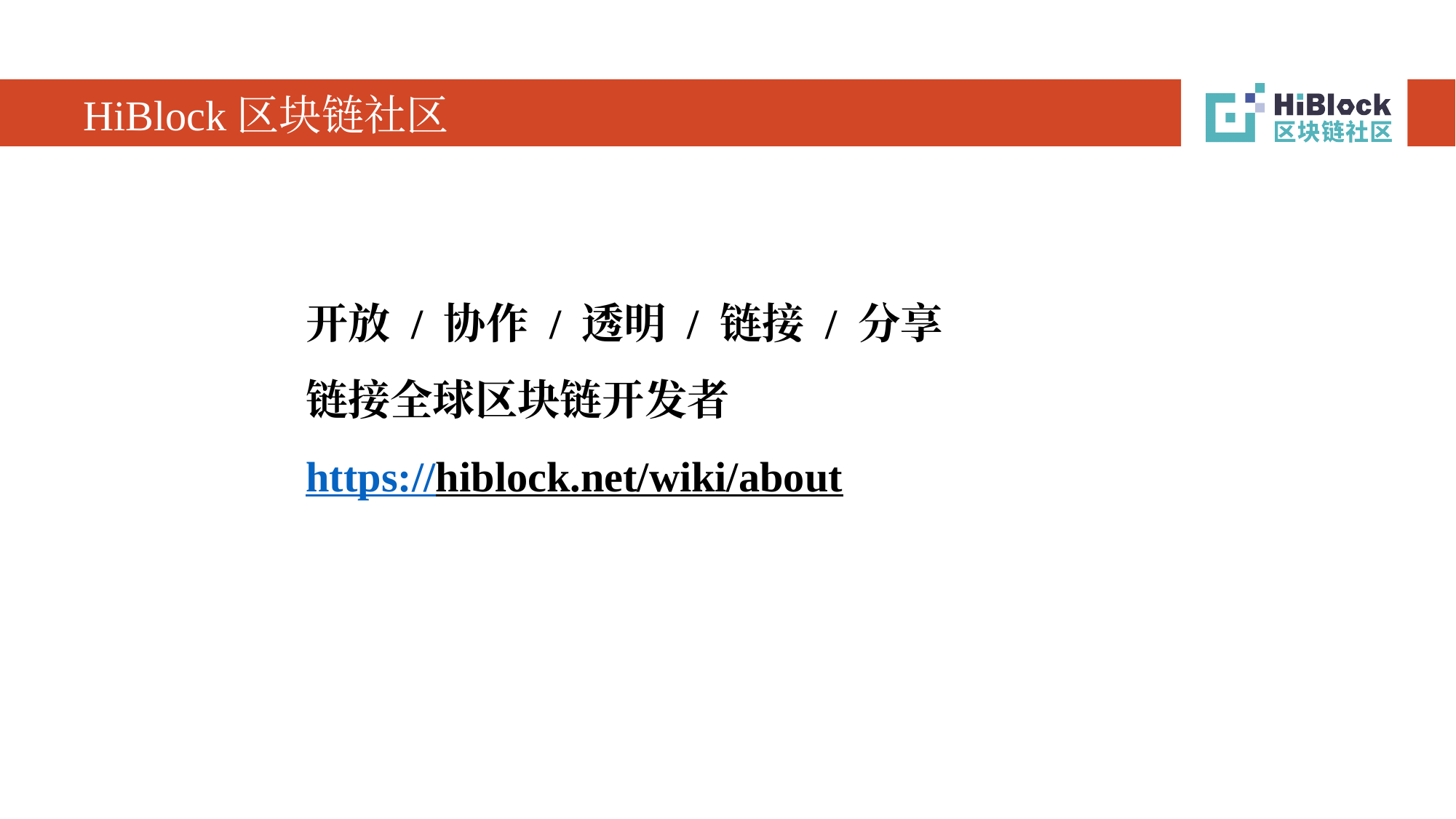

# HiBlock区块链社区
开放 / 协作 / 透明 / 链接 / 分享
链接全球区块链开发者
https://hiblock.net/wiki/about